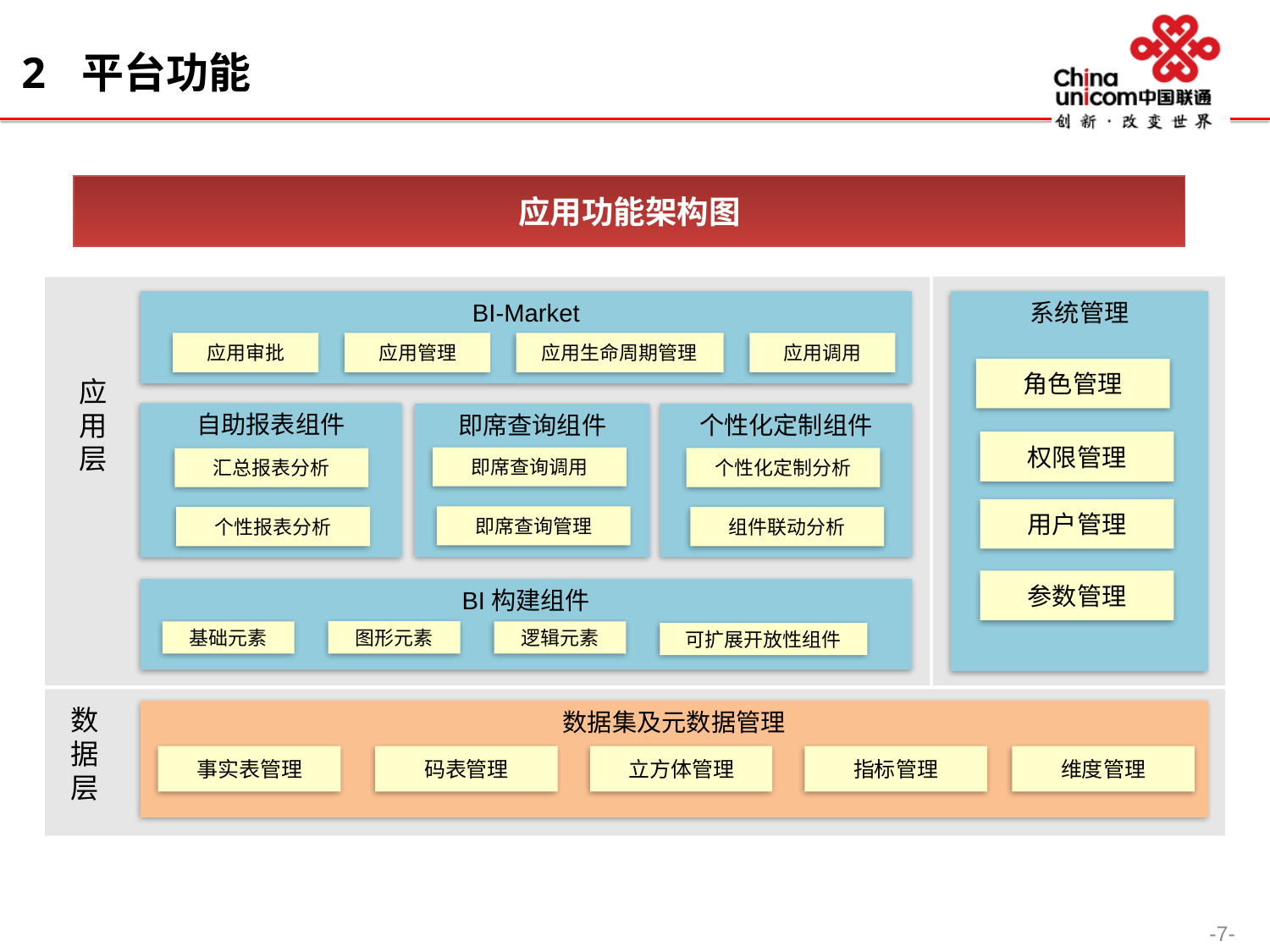

2 平台功能
应用功能架构图

系统管理
BI-Market
应用审批
应用管理
应用生命周期管理
应用调用
应用 层
角色管理
自助报表组件
即席查询组件
个性化定制组件
权限管理
即席查询调用
个性化定制分析
汇总报表分析
用户管理
即席查询管理
个性报表分析
组件联动分析
参数管理
BI构建组件
图形元素
基础元素
逻辑元素
可扩展开放性组件
数据层

数据集及元数据管理
事实表管理
码表管理
立方体管理
指标管理
维度管理
-7-